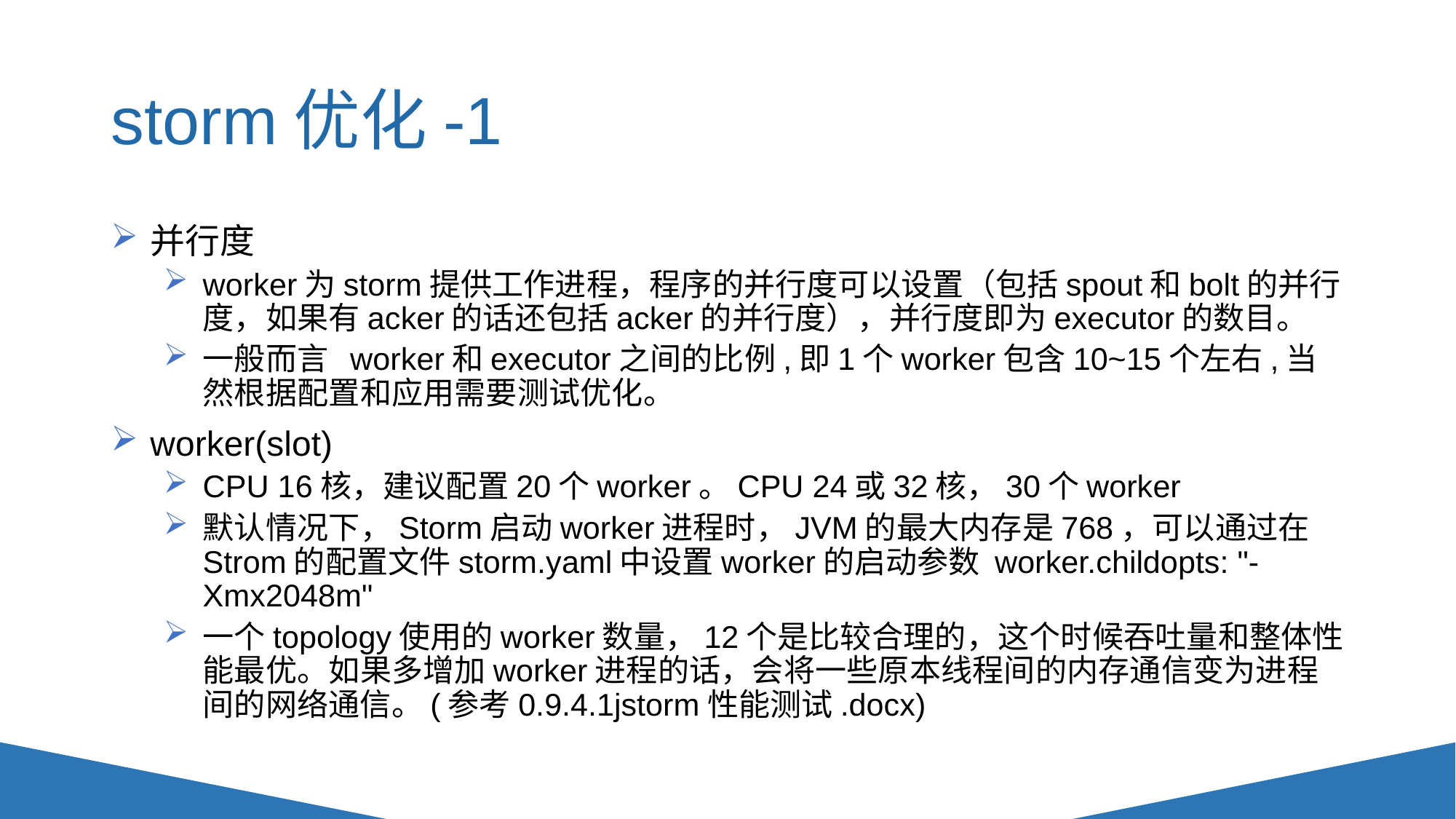

# storm优化-1
并行度
worker为storm提供工作进程，程序的并行度可以设置（包括spout和bolt的并行度，如果有acker的话还包括acker的并行度），并行度即为executor的数目。
一般而言  worker和executor之间的比例,即1个worker包含10~15个左右,当然根据配置和应用需要测试优化。
worker(slot)
CPU 16核，建议配置20个worker。CPU 24或32核，30个worker
默认情况下，Storm启动worker进程时，JVM的最大内存是768，可以通过在Strom的配置文件storm.yaml中设置worker的启动参数 worker.childopts: "-Xmx2048m"
一个topology使用的worker数量，12个是比较合理的，这个时候吞吐量和整体性能最优。如果多增加worker进程的话，会将一些原本线程间的内存通信变为进程间的网络通信。(参考0.9.4.1jstorm性能测试.docx)